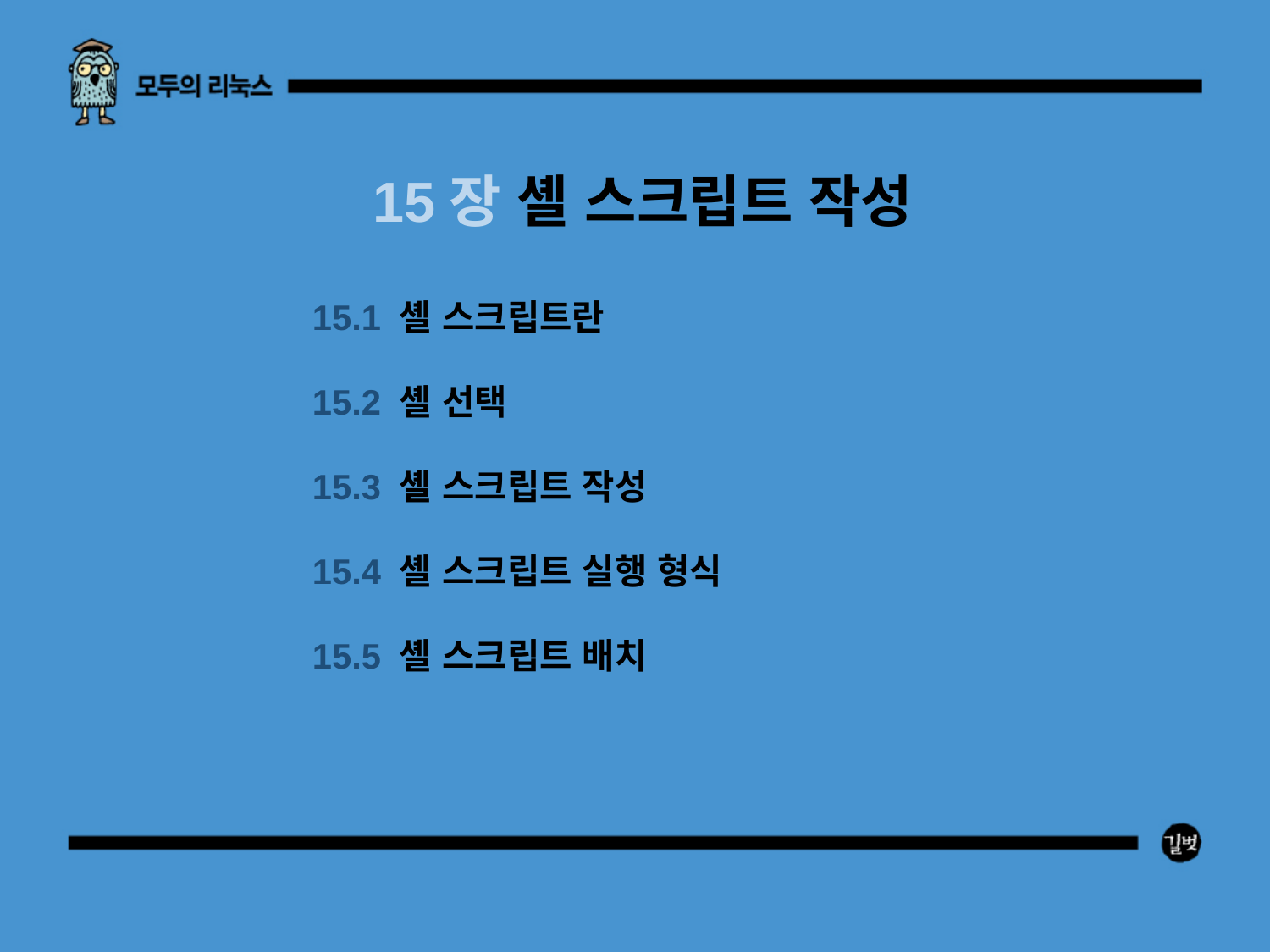

15장 셸 스크립트 작성
15.1 셸 스크립트란
15.2 셸 선택
15.3 셸 스크립트 작성
15.4 셸 스크립트 실행 형식
15.5 셸 스크립트 배치